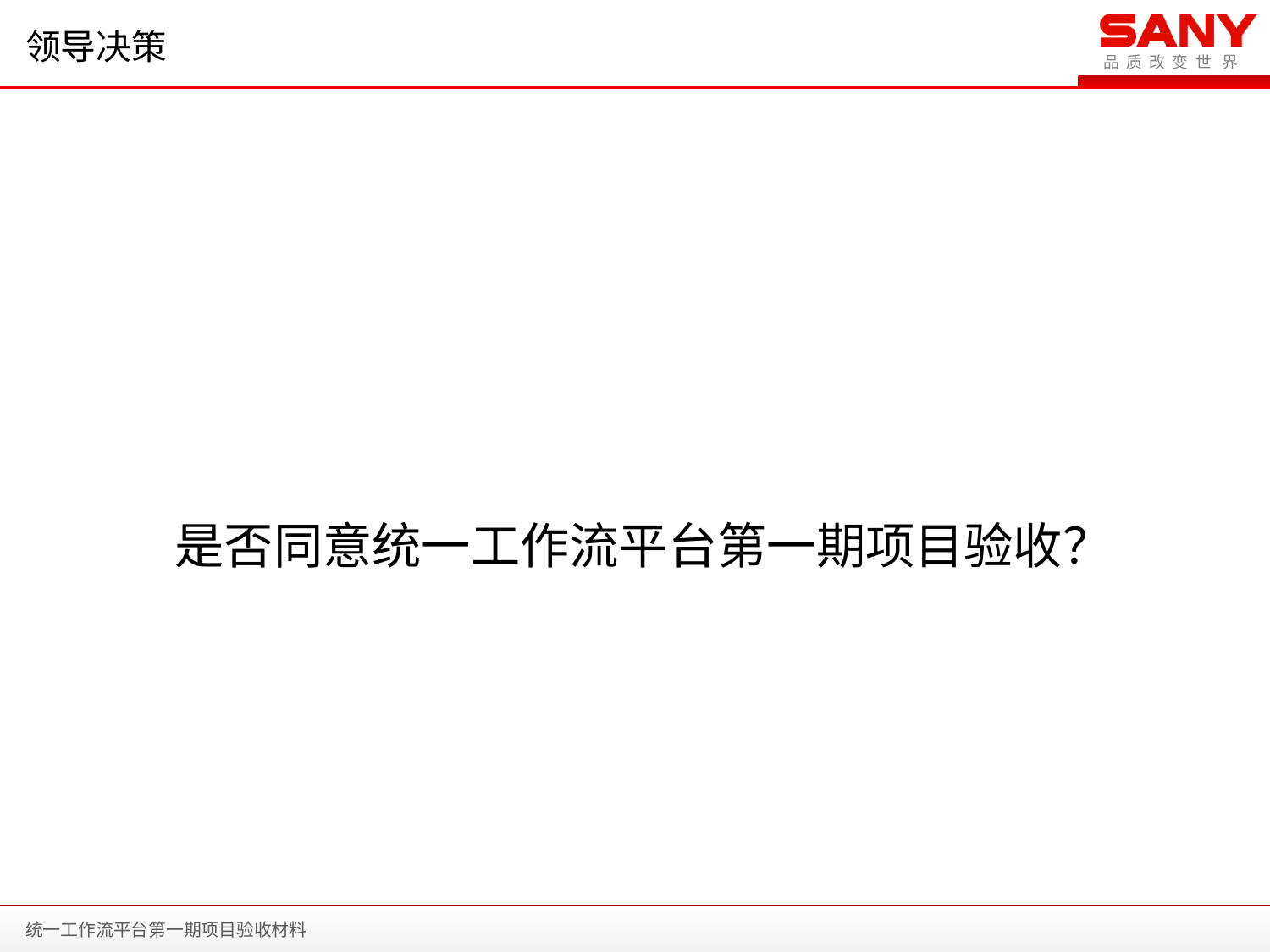

# 领导决策
是否同意统一工作流平台第一期项目验收？
统一工作流平台第一期项目验收材料